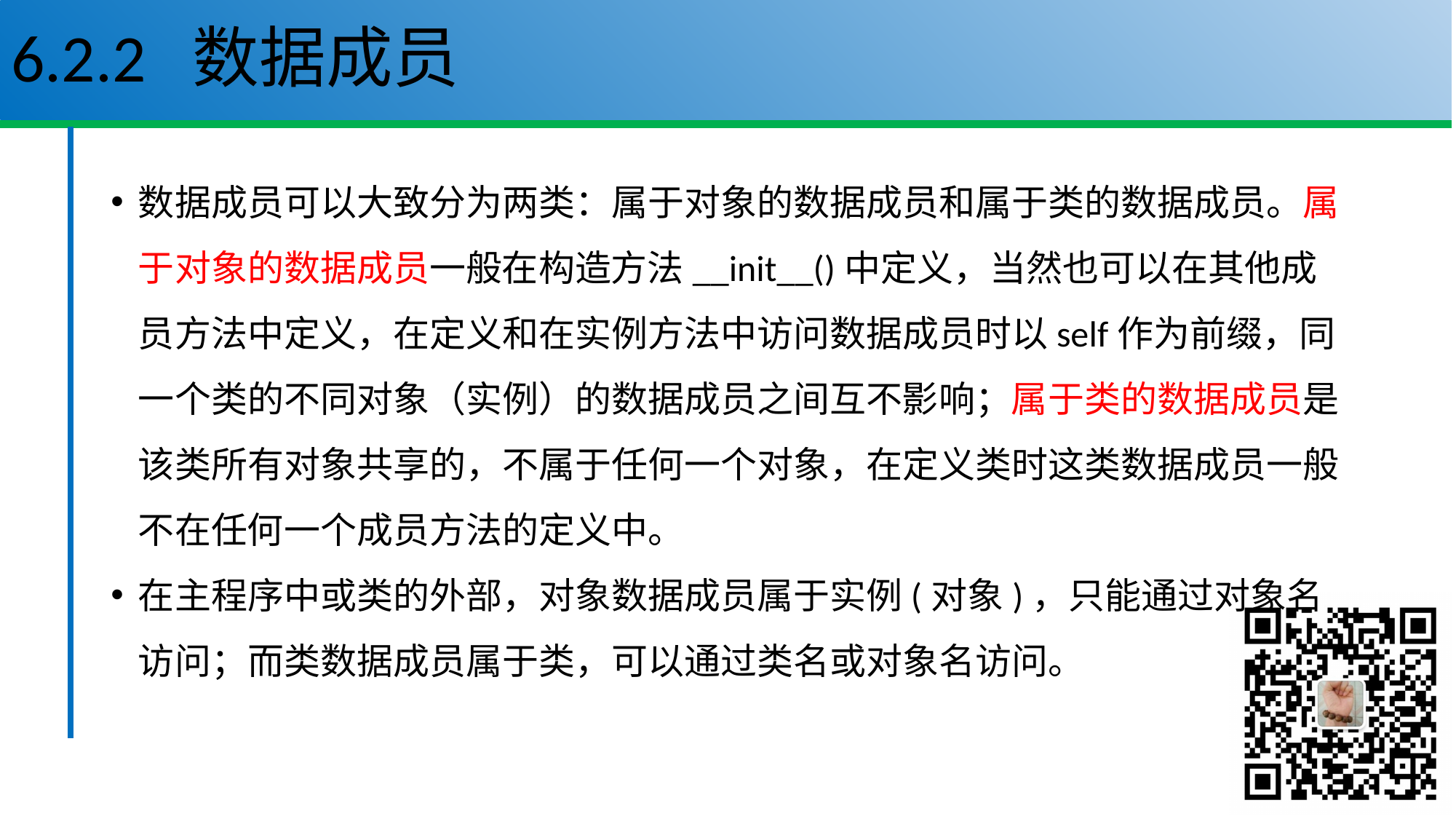

# 6.2.2  数据成员
数据成员可以大致分为两类：属于对象的数据成员和属于类的数据成员。属于对象的数据成员一般在构造方法__init__()中定义，当然也可以在其他成员方法中定义，在定义和在实例方法中访问数据成员时以self作为前缀，同一个类的不同对象（实例）的数据成员之间互不影响；属于类的数据成员是该类所有对象共享的，不属于任何一个对象，在定义类时这类数据成员一般不在任何一个成员方法的定义中。
在主程序中或类的外部，对象数据成员属于实例(对象)，只能通过对象名访问；而类数据成员属于类，可以通过类名或对象名访问。
14